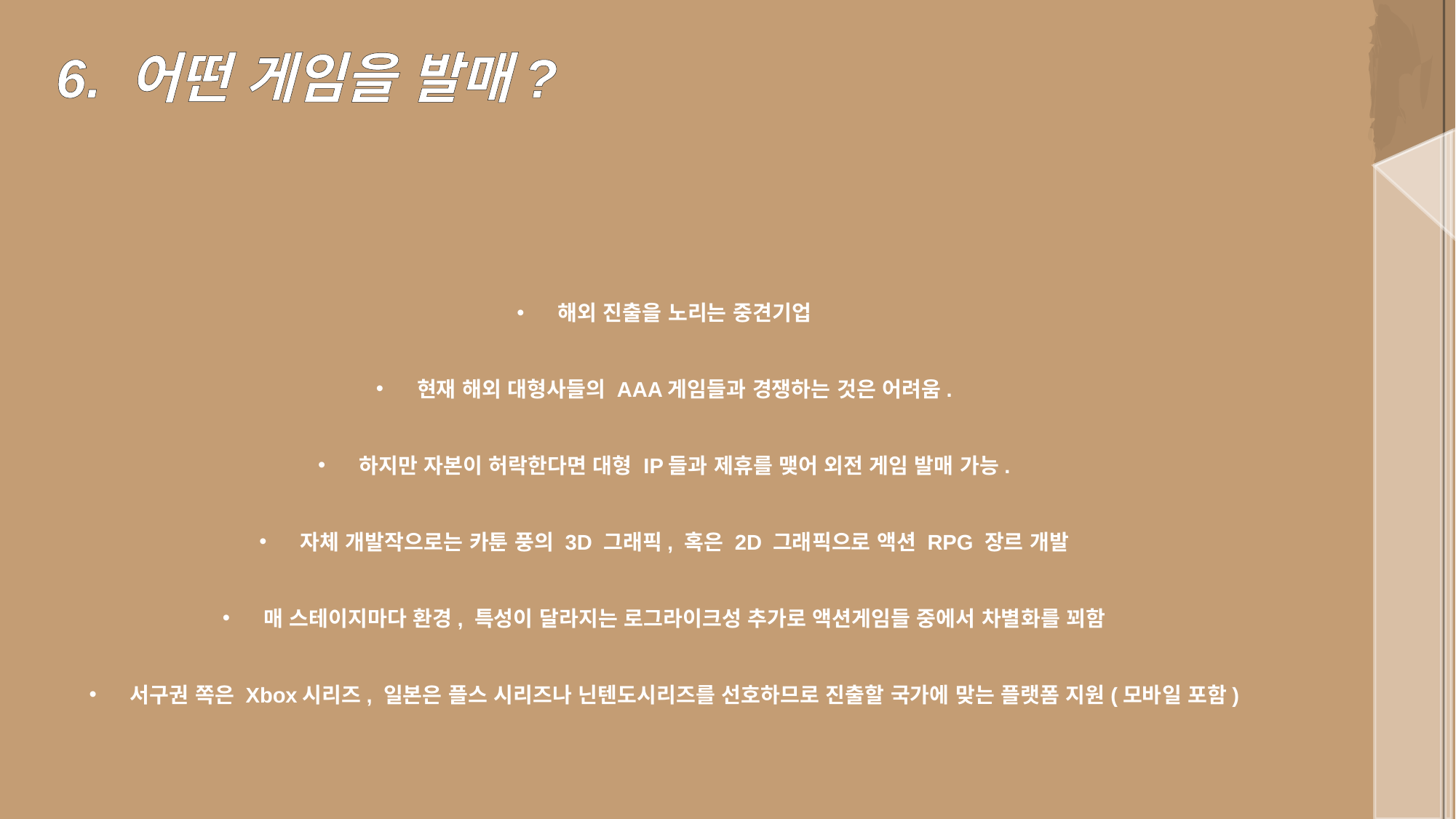

6. 어떤 게임을 발매?

해외 진출을 노리는 중견기업

현재 해외 대형사들의 AAA게임들과 경쟁하는 것은 어려움.

하지만 자본이 허락한다면 대형 IP들과 제휴를 맺어 외전 게임 발매 가능.

자체 개발작으로는 카툰 풍의 3D 그래픽, 혹은 2D 그래픽으로 액션 RPG 장르 개발

매 스테이지마다 환경, 특성이 달라지는 로그라이크성 추가로 액션게임들 중에서 차별화를 꾀함

서구권 쪽은 Xbox시리즈, 일본은 플스 시리즈나 닌텐도시리즈를 선호하므로 진출할 국가에 맞는 플랫폼 지원(모바일 포함)